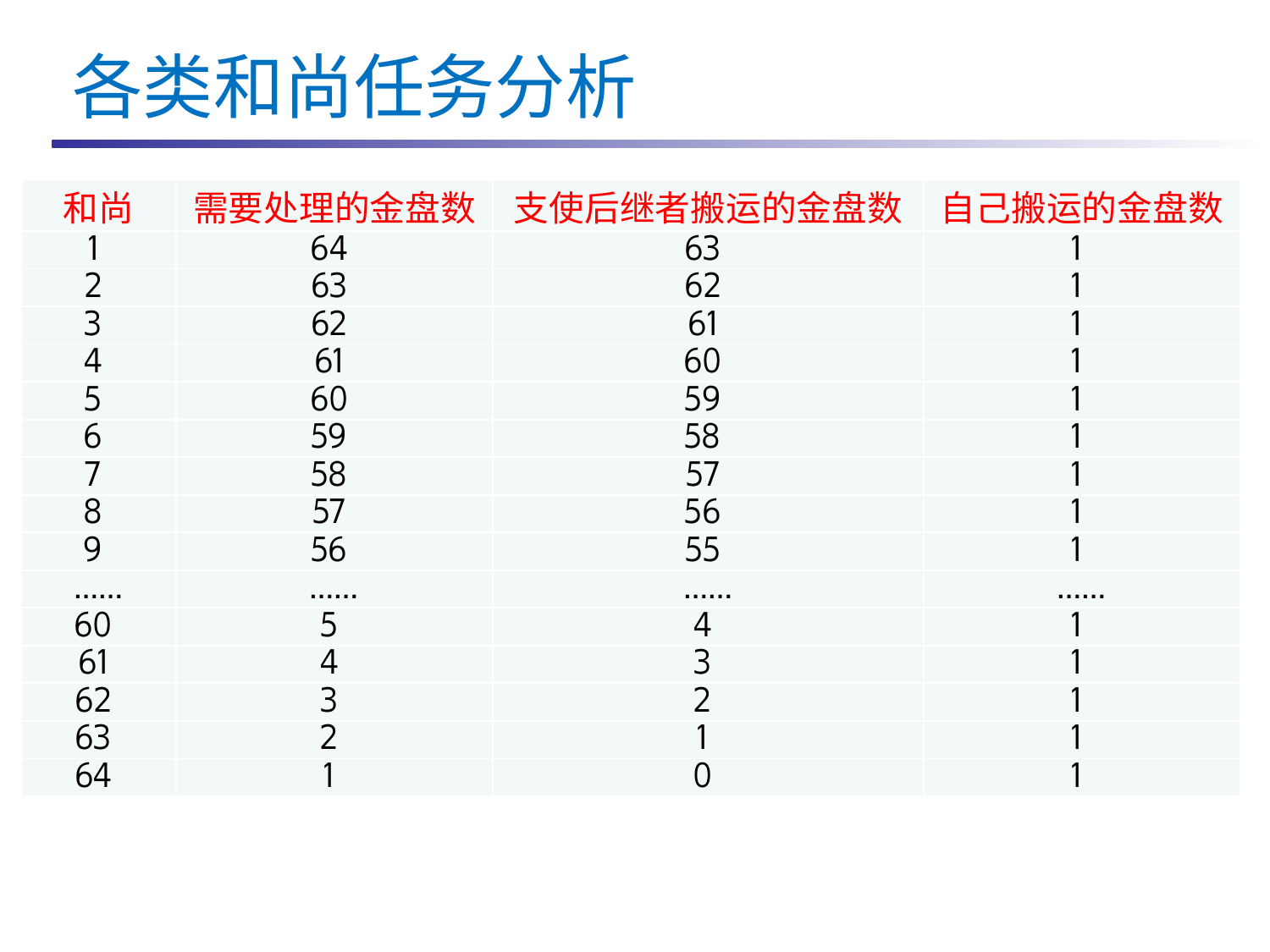

各类和尚任务分析
| 和尚 | 需要处理的金盘数 | 支使后继者搬运的金盘数 | 自己搬运的金盘数 |
| --- | --- | --- | --- |
| 1 | 64 | 63 | 1 |
| 2 | 63 | 62 | 1 |
| 3 | 62 | 61 | 1 |
| 4 | 61 | 60 | 1 |
| 5 | 60 | 59 | 1 |
| 6 | 59 | 58 | 1 |
| 7 | 58 | 57 | 1 |
| 8 | 57 | 56 | 1 |
| 9 | 56 | 55 | 1 |
| …… | …… | …… | …… |
| 60 | 5 | 4 | 1 |
| 61 | 4 | 3 | 1 |
| 62 | 3 | 2 | 1 |
| 63 | 2 | 1 | 1 |
| 64 | 1 | 0 | 1 |